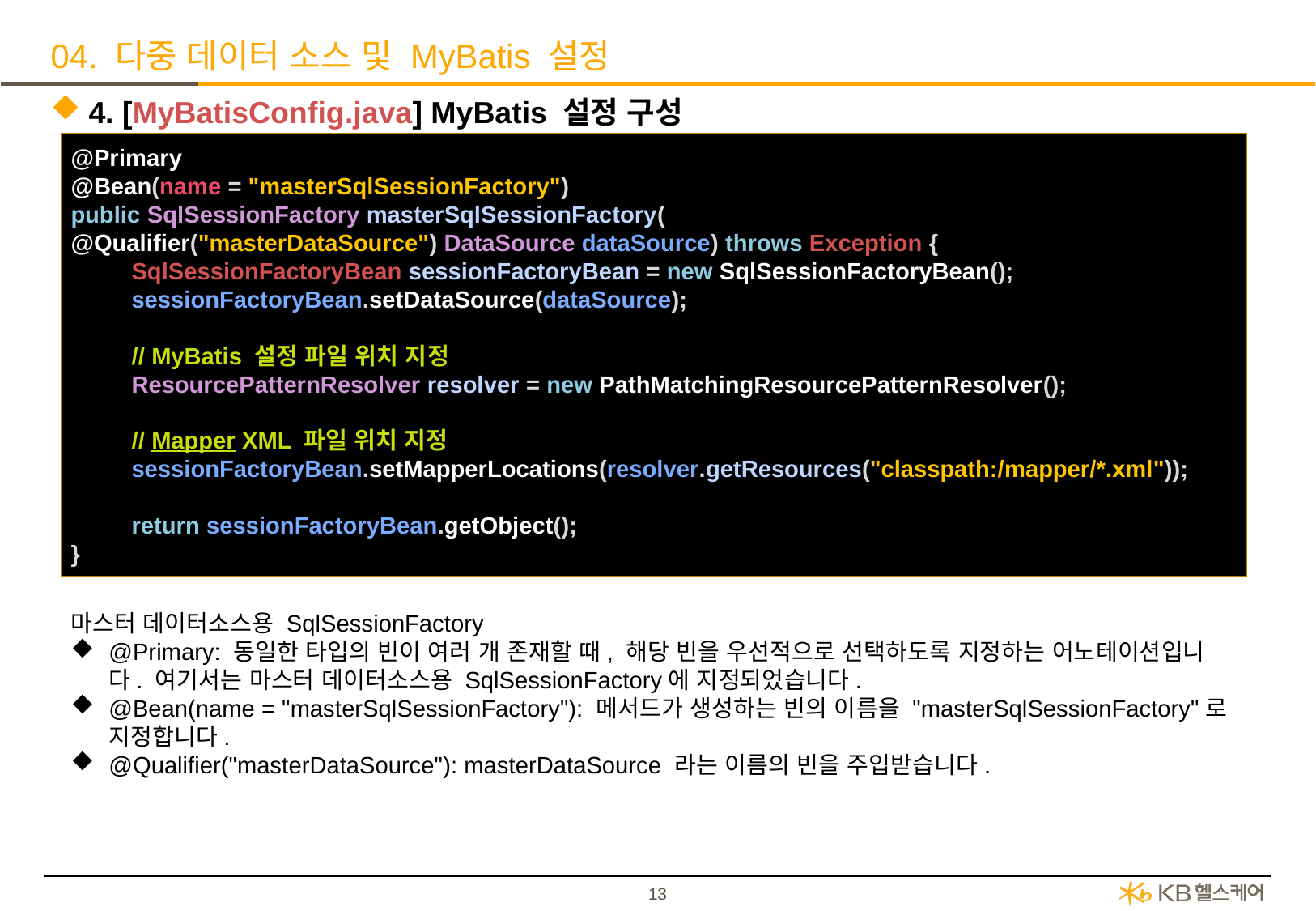

# 04. 다중 데이터 소스 및 MyBatis 설정
4. [MyBatisConfig.java] MyBatis 설정 구성

@Primary
@Bean(name = "masterSqlSessionFactory")
public SqlSessionFactory masterSqlSessionFactory(
@Qualifier("masterDataSource") DataSource dataSource) throws Exception {
SqlSessionFactoryBean sessionFactoryBean = new SqlSessionFactoryBean();
sessionFactoryBean.setDataSource(dataSource);
// MyBatis 설정 파일 위치 지정
ResourcePatternResolver resolver = new PathMatchingResourcePatternResolver();
// Mapper XML 파일 위치 지정
sessionFactoryBean.setMapperLocations(resolver.getResources("classpath:/mapper/*.xml"));
return sessionFactoryBean.getObject();
}
마스터 데이터소스용 SqlSessionFactory
@Primary: 동일한 타입의 빈이 여러 개 존재할 때, 해당 빈을 우선적으로 선택하도록 지정하는 어노테이션입니다. 여기서는 마스터 데이터소스용 SqlSessionFactory에 지정되었습니다.
@Bean(name = "masterSqlSessionFactory"): 메서드가 생성하는 빈의 이름을 "masterSqlSessionFactory"로 지정합니다.
@Qualifier("masterDataSource"): masterDataSource 라는 이름의 빈을 주입받습니다.